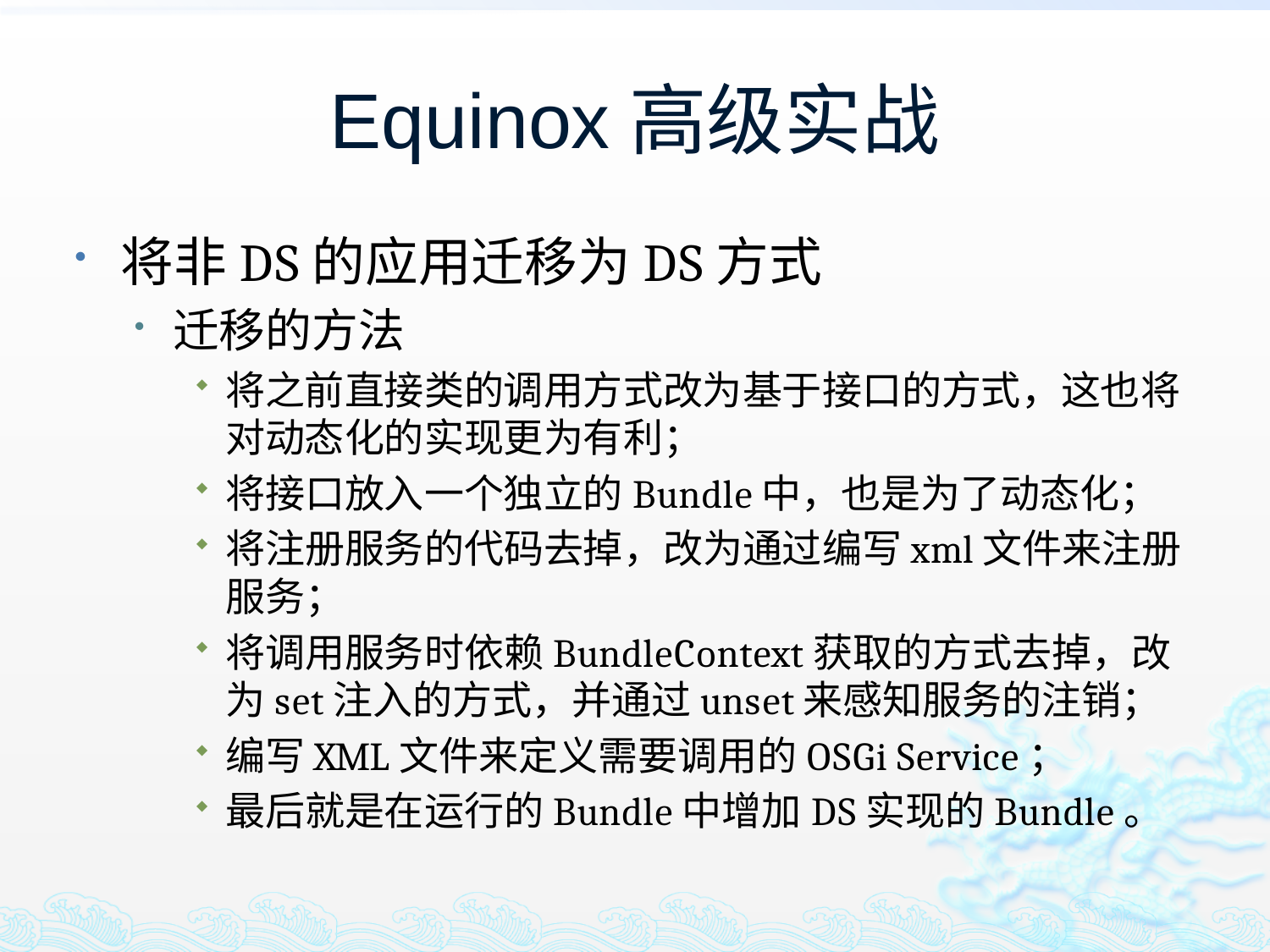

# Equinox高级实战
将非DS的应用迁移为DS方式
迁移的方法
将之前直接类的调用方式改为基于接口的方式，这也将对动态化的实现更为有利；
将接口放入一个独立的Bundle中，也是为了动态化；
将注册服务的代码去掉，改为通过编写xml文件来注册服务；
将调用服务时依赖BundleContext获取的方式去掉，改为set注入的方式，并通过unset来感知服务的注销；
编写XML文件来定义需要调用的OSGi Service；
最后就是在运行的Bundle中增加DS实现的Bundle。